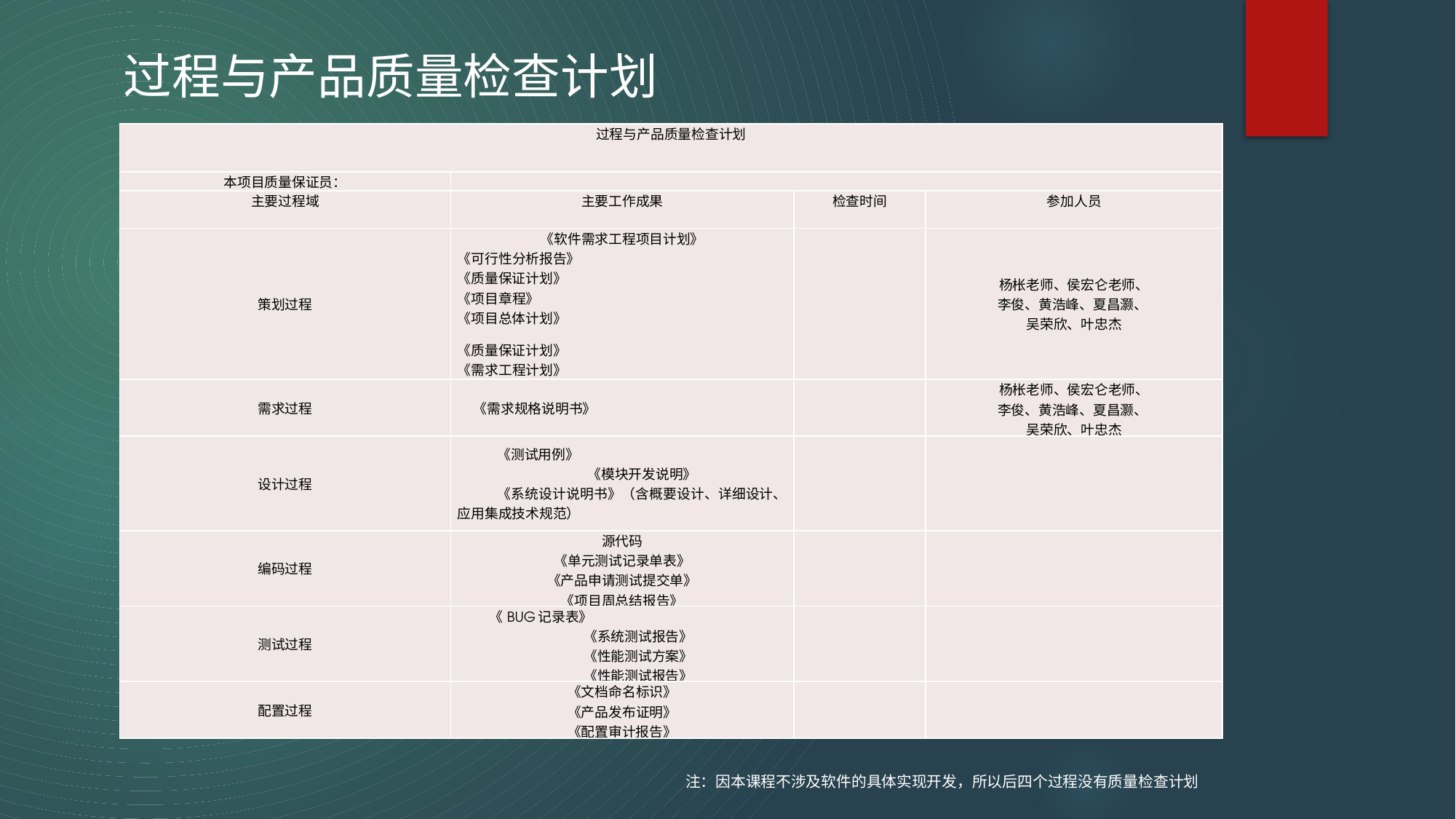

过程与产品质量检查计划
| 过程与产品质量检查计划 |  |  |  |
| --- | --- | --- | --- |
| 本项目质量保证员： |  |  |  |
| 主要过程域 | 主要工作成果 | 检查时间 | 参加人员 |
| 策划过程 | 《软件需求工程项目计划》 《可行性分析报告》 《质量保证计划》 《项目章程》 《项目总体计划》   《质量保证计划》 《需求工程计划》 |  | 杨枨老师、侯宏仑老师、 李俊、黄浩峰、夏昌灏、 吴荣欣、叶忠杰 |
| 需求过程 | 《需求规格说明书》 |  | 杨枨老师、侯宏仑老师、 李俊、黄浩峰、夏昌灏、 吴荣欣、叶忠杰 |
| 设计过程 | 《测试用例》 《模块开发说明》 《系统设计说明书》（含概要设计、详细设计、应用集成技术规范） |  |  |
| 编码过程 | 源代码 《单元测试记录单表》 《产品申请测试提交单》 《项目周总结报告》 |  |  |
| 测试过程 | 《BUG记录表》 《系统测试报告》 《性能测试方案》 《性能测试报告》 |  |  |
| 配置过程 | 《文档命名标识》 《产品发布证明》 《配置审计报告》 |  |  |
注：因本课程不涉及软件的具体实现开发，所以后四个过程没有质量检查计划